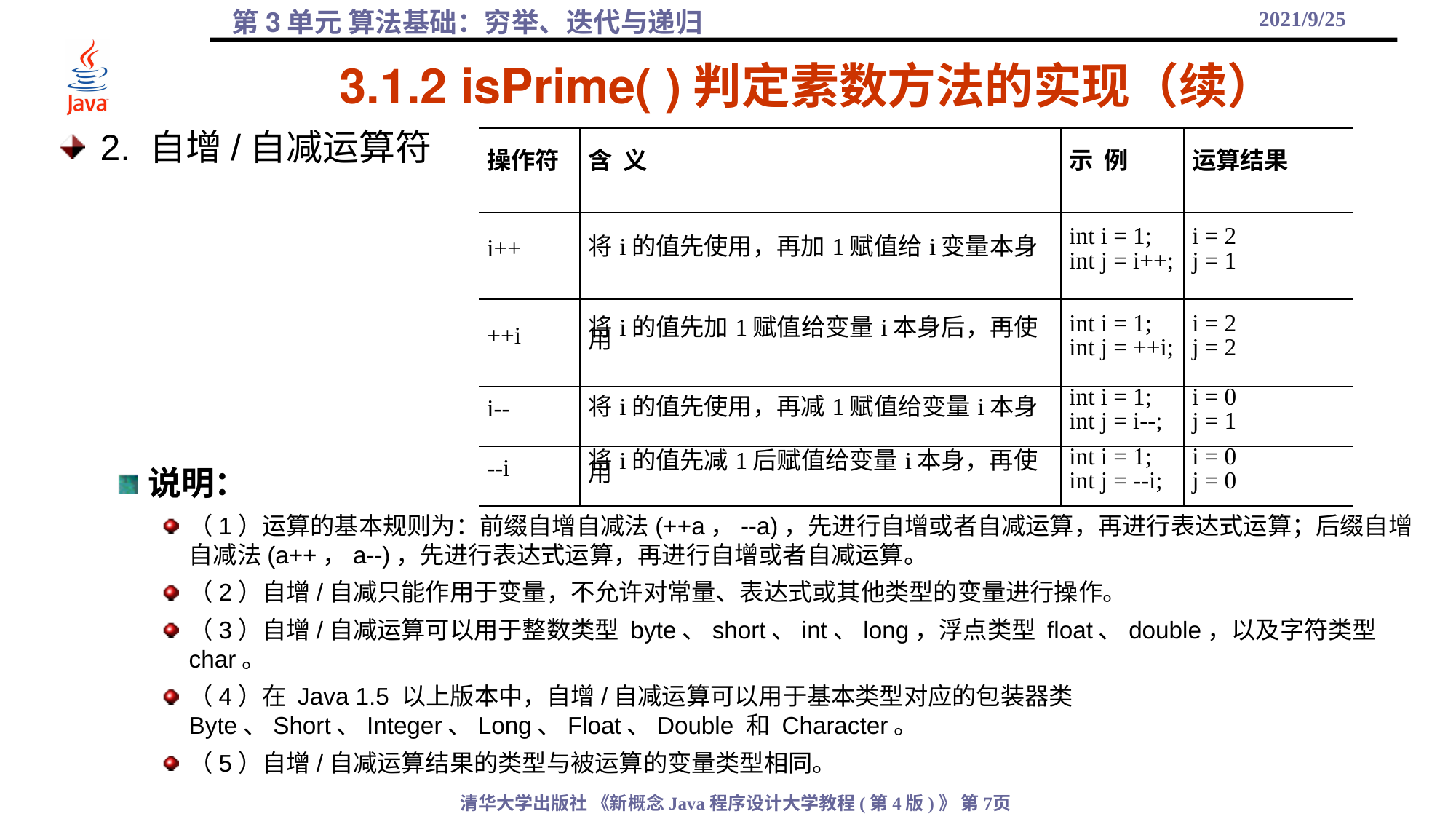

2021/9/25
# 3.1.2 isPrime( )判定素数方法的实现（续）
2. 自增/自减运算符

说明：
（1）运算的基本规则为：前缀自增自减法(++a，--a)，先进行自增或者自减运算，再进行表达式运算；后缀自增自减法(a++，a--)，先进行表达式运算，再进行自增或者自减运算。
（2）自增/自减只能作用于变量，不允许对常量、表达式或其他类型的变量进行操作。
（3）自增/自减运算可以用于整数类型 byte、short、int、long，浮点类型 float、double，以及字符类型 char。
（4）在 Java 1.5 以上版本中，自增/自减运算可以用于基本类型对应的包装器类 Byte、Short、Integer、Long、Float、Double 和 Character。
（5）自增/自减运算结果的类型与被运算的变量类型相同。
| 操作符 | 含 义 | 示 例 | 运算结果 |
| --- | --- | --- | --- |
| i++ | 将i的值先使用，再加1赋值给i变量本身 | int i = 1; int j = i++; | i = 2 j = 1 |
| ++i | 将i的值先加1赋值给变量i本身后，再使用 | int i = 1; int j = ++i; | i = 2 j = 2 |
| i-- | 将i的值先使用，再减1赋值给变量i本身 | int i = 1; int j = i--; | i = 0 j = 1 |
| --i | 将i的值先减1后赋值给变量i本身，再使用 | int i = 1; int j = --i; | i = 0 j = 0 |